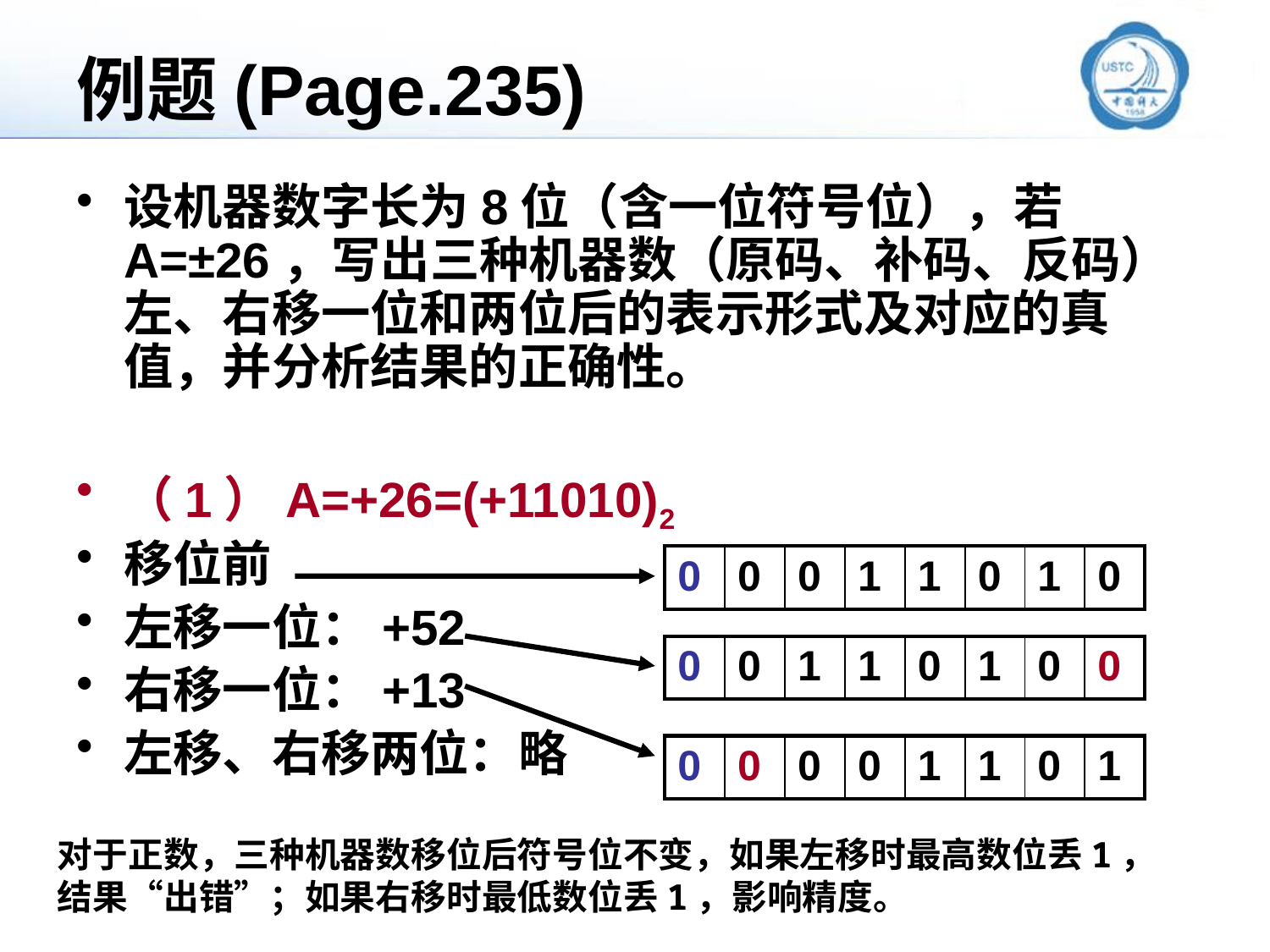

# 例题(Page.235)
设机器数字长为8位（含一位符号位），若A=±26，写出三种机器数（原码、补码、反码）左、右移一位和两位后的表示形式及对应的真值，并分析结果的正确性。

（1）A=+26=(+11010)2
移位前
左移一位：+52
右移一位：+13
左移、右移两位：略
| 0 | 0 | 0 | 1 | 1 | 0 | 1 | 0 |
| --- | --- | --- | --- | --- | --- | --- | --- |

| 0 | 0 | 1 | 1 | 0 | 1 | 0 | 0 |
| --- | --- | --- | --- | --- | --- | --- | --- |

| 0 | 0 | 0 | 0 | 1 | 1 | 0 | 1 |
| --- | --- | --- | --- | --- | --- | --- | --- |
对于正数，三种机器数移位后符号位不变，如果左移时最高数位丢1，结果“出错”；如果右移时最低数位丢1，影响精度。